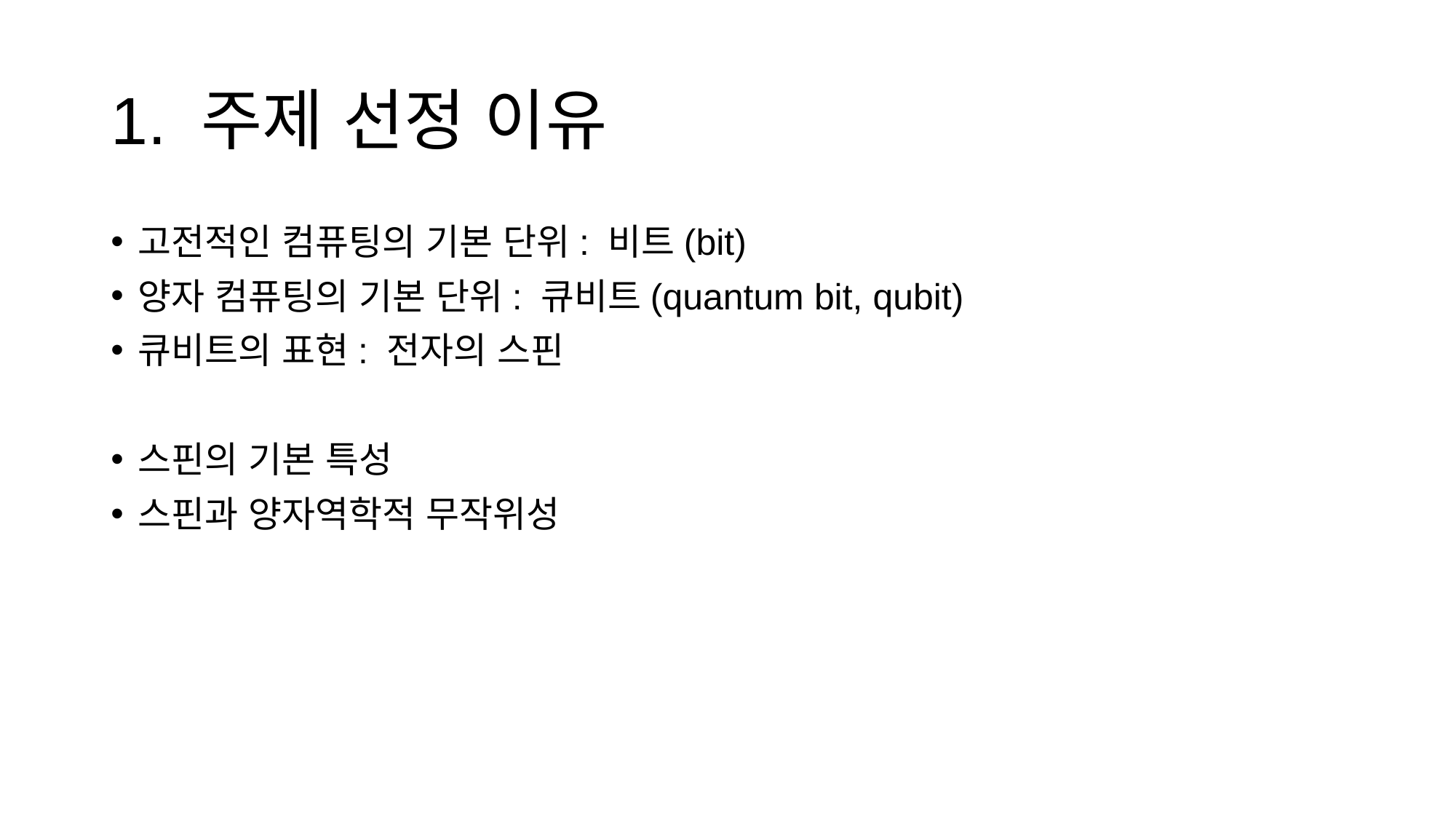

# 1. 주제 선정 이유
고전적인 컴퓨팅의 기본 단위: 비트(bit)
양자 컴퓨팅의 기본 단위: 큐비트(quantum bit, qubit)
큐비트의 표현: 전자의 스핀

스핀의 기본 특성
스핀과 양자역학적 무작위성